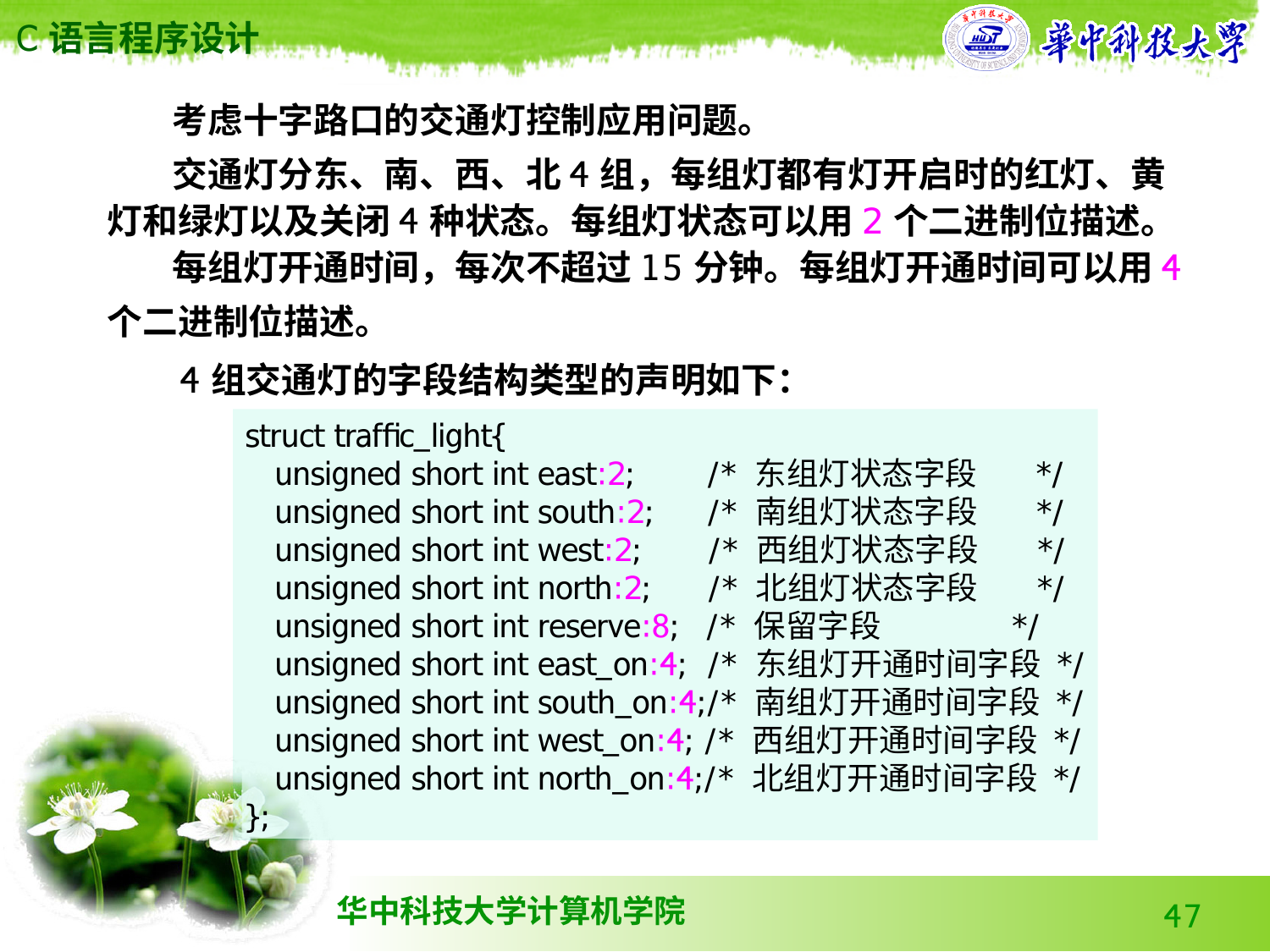

考虑十字路口的交通灯控制应用问题。
       交通灯分东、南、西、北 4组，每组灯都有灯开启时的红灯、黄灯和绿灯以及关闭4种状态。每组灯状态可以用2个二进制位描述。
       每组灯开通时间，每次不超过15分钟。每组灯开通时间可以用4个二进制位描述。
       4组交通灯的字段结构类型的声明如下：
struct traffic_light{
   unsigned short int east:2;         /* 东组灯状态字段       */
   unsigned short int south:2;        /* 南组灯状态字段       */
   unsigned short int west:2;        /* 西组灯状态字段       */
   unsigned short int north:2;       /* 北组灯状态字段       */
   unsigned short int reserve:8;   /* 保留字段                 */
   unsigned short int east_on:4;  /* 东组灯开通时间字段 */
   unsigned short int south_on:4;/* 南组灯开通时间字段 */
   unsigned short int west_on:4; /* 西组灯开通时间字段 */
   unsigned short int north_on:4;/* 北组灯开通时间字段 */
};

47